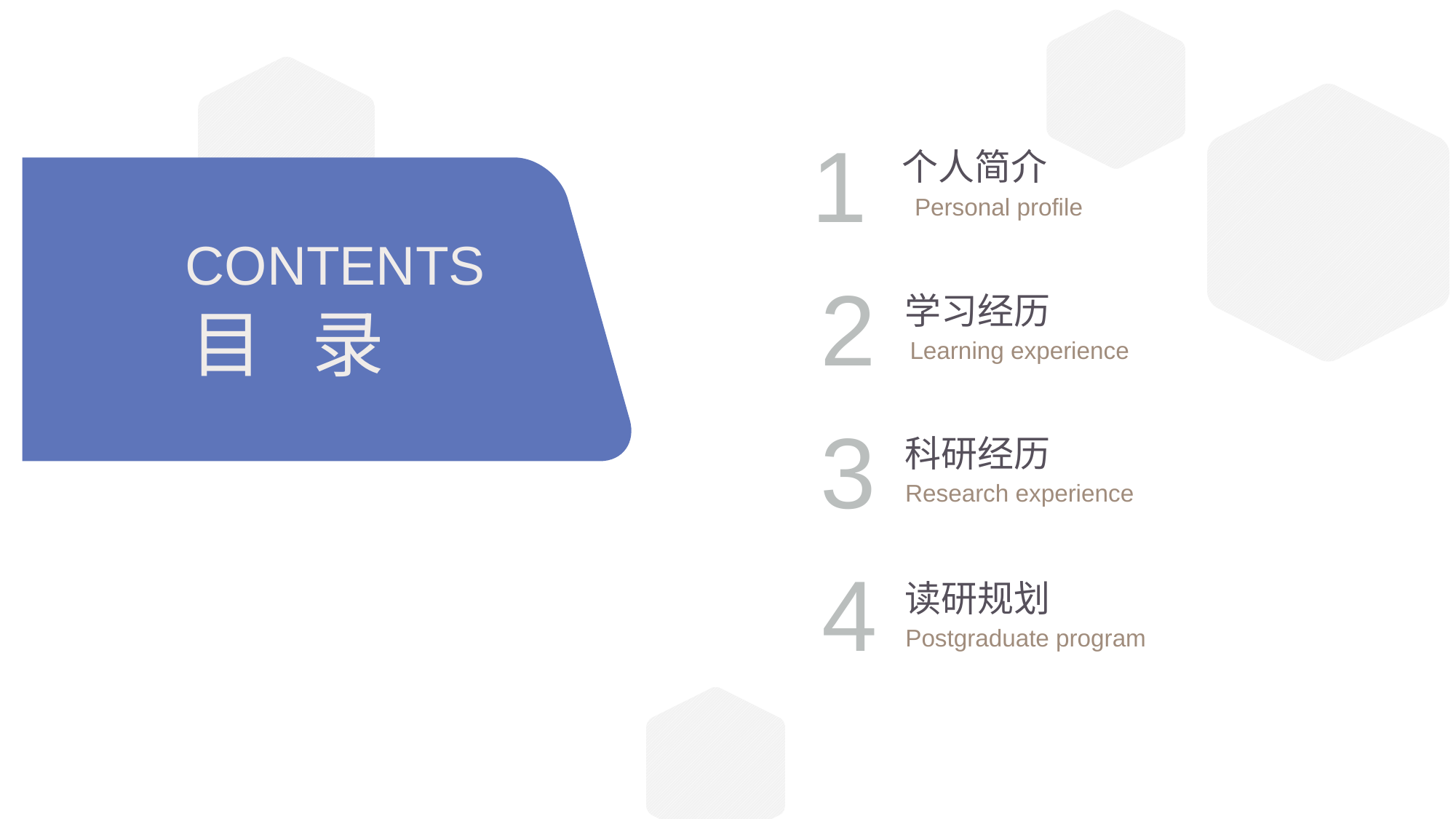

1
个人简介

Personal profile
CONTENTS
目   录
2
学习经历
Learning experience
3
科研经历
Research experience
4
读研规划
Postgraduate program